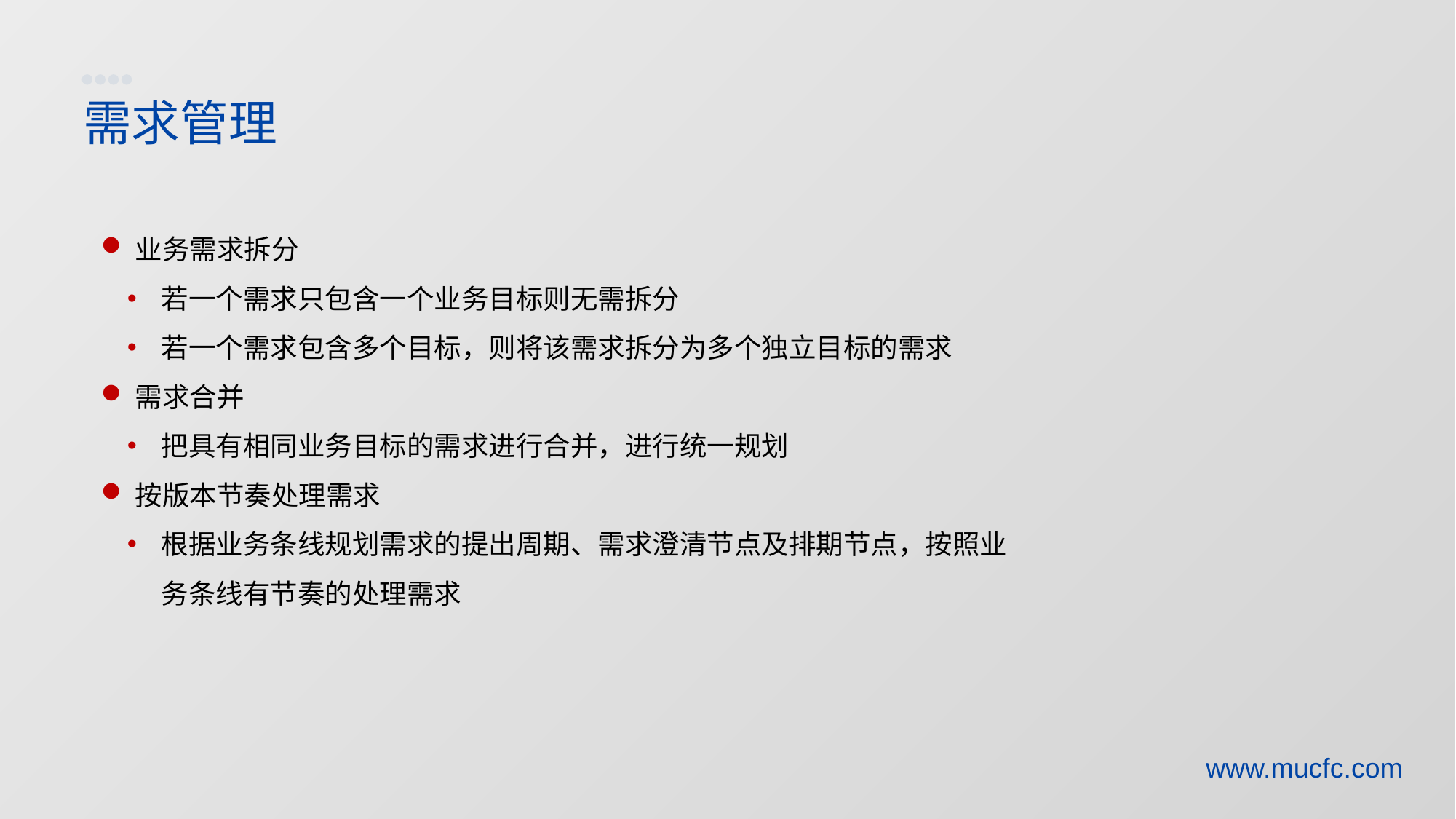

需求管理
业务需求拆分
若一个需求只包含一个业务目标则无需拆分
若一个需求包含多个目标，则将该需求拆分为多个独立目标的需求
需求合并
把具有相同业务目标的需求进行合并，进行统一规划
按版本节奏处理需求
根据业务条线规划需求的提出周期、需求澄清节点及排期节点，按照业务条线有节奏的处理需求